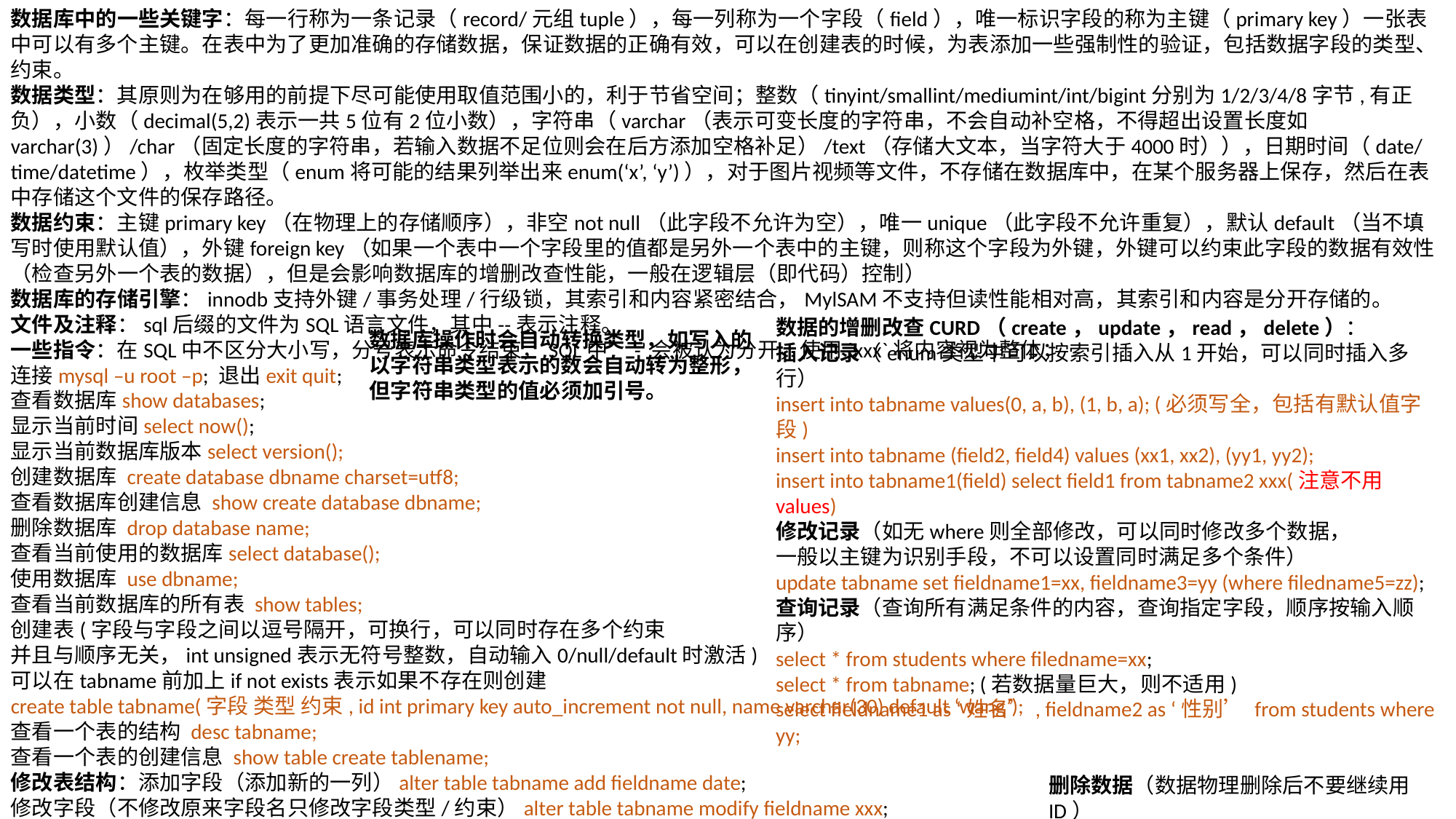

数据库中的一些关键字：每一行称为一条记录（record/元组tuple），每一列称为一个字段（field），唯一标识字段的称为主键（primary key）一张表中可以有多个主键。在表中为了更加准确的存储数据，保证数据的正确有效，可以在创建表的时候，为表添加一些强制性的验证，包括数据字段的类型、约束。
数据类型：其原则为在够用的前提下尽可能使用取值范围小的，利于节省空间；整数（tinyint/smallint/mediumint/int/bigint分别为1/2/3/4/8字节,有正负），小数（decimal(5,2)表示一共5位有2位小数），字符串（varchar（表示可变长度的字符串，不会自动补空格，不得超出设置长度如varchar(3)）/char（固定长度的字符串，若输入数据不足位则会在后方添加空格补足）/text（存储大文本，当字符大于4000时）），日期时间（date/time/datetime），枚举类型（enum将可能的结果列举出来enum(‘x’, ‘y’)），对于图片视频等文件，不存储在数据库中，在某个服务器上保存，然后在表中存储这个文件的保存路径。
数据约束：主键primary key（在物理上的存储顺序），非空not null（此字段不允许为空），唯一unique（此字段不允许重复），默认default（当不填写时使用默认值），外键foreign key（如果一个表中一个字段里的值都是另外一个表中的主键，则称这个字段为外键，外键可以约束此字段的数据有效性（检查另外一个表的数据），但是会影响数据库的增删改查性能，一般在逻辑层（即代码）控制）
数据库的存储引擎：innodb支持外键/事务处理/行级锁，其索引和内容紧密结合，MylSAM不支持但读性能相对高，其索引和内容是分开存储的。
文件及注释：sql后缀的文件为SQL语言文件，其中--表示注释。
一些指令：在SQL中不区分大小写，分号表示命令结束，SQL中’-’会被认为分开，使用`xxx`将内容视为整体；
连接mysql –u root –p; 退出exit quit;
查看数据库show databases;
显示当前时间select now();
显示当前数据库版本select version();
创建数据库 create database dbname charset=utf8;
查看数据库创建信息 show create database dbname;
删除数据库 drop database name;
查看当前使用的数据库select database();
使用数据库 use dbname;
查看当前数据库的所有表 show tables;
创建表(字段与字段之间以逗号隔开，可换行，可以同时存在多个约束
并且与顺序无关，int unsigned表示无符号整数，自动输入0/null/default时激活)
可以在tabname前加上if not exists表示如果不存在则创建
create table tabname(字段 类型 约束, id int primary key auto_increment not null, name varchar(30) default ‘wang’);
查看一个表的结构 desc tabname;
查看一个表的创建信息 show table create tablename;
修改表结构：添加字段（添加新的一列）alter table tabname add fieldname date;
修改字段（不修改原来字段名只修改字段类型/约束）alter table tabname modify fieldname xxx;
修改字段（修改字段名并且修改字段类型/约束，可以改多个）alter table tabname (change oldname newname xxx);
删除字段（若表中有记录，则该字段数据也会被同时删除） alter table tabname drop fieldname;
数据的增删改查CURD（create，update，read，delete）：
插入记录（enum类型中可以按索引插入从1开始，可以同时插入多行）
insert into tabname values(0, a, b), (1, b, a); (必须写全，包括有默认值字段)
insert into tabname (field2, field4) values (xx1, xx2), (yy1, yy2);
insert into tabname1(field) select field1 from tabname2 xxx(注意不用values)
修改记录（如无where则全部修改，可以同时修改多个数据，
一般以主键为识别手段，不可以设置同时满足多个条件）
update tabname set fieldname1=xx, fieldname3=yy (where filedname5=zz);
查询记录（查询所有满足条件的内容，查询指定字段，顺序按输入顺序）
select * from students where filedname=xx;
select * from tabname; (若数据量巨大，则不适用)
select fieldname1 as ‘姓名’, fieldname2 as ‘性别’ from students where yy;

删除数据（数据物理删除后不要继续用ID）
delete from tabname;（清空数据表）
delete from tabname where fieldname=xx;
一般增添一个is_delete字段bit类型（对应比特位，如2个比特可以存储4个值），使用逻辑删除，即将不可用的数据的is_delete字段修改为1。
数据库操作时会自动转换类型，如写入的
以字符串类型表示的数会自动转为整形，
但字符串类型的值必须加引号。